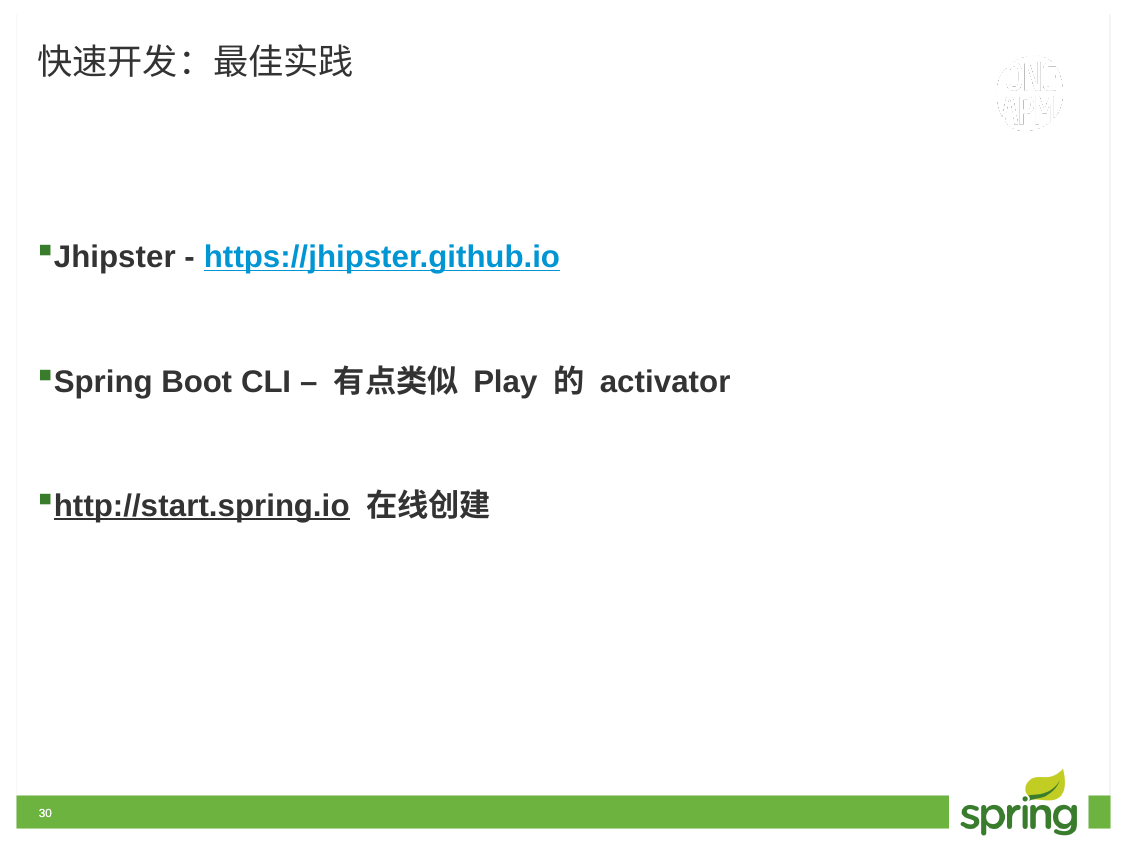

# 快速开发：最佳实践
Jhipster - https://jhipster.github.io
Spring Boot CLI – 有点类似 Play 的 activator
http://start.spring.io 在线创建